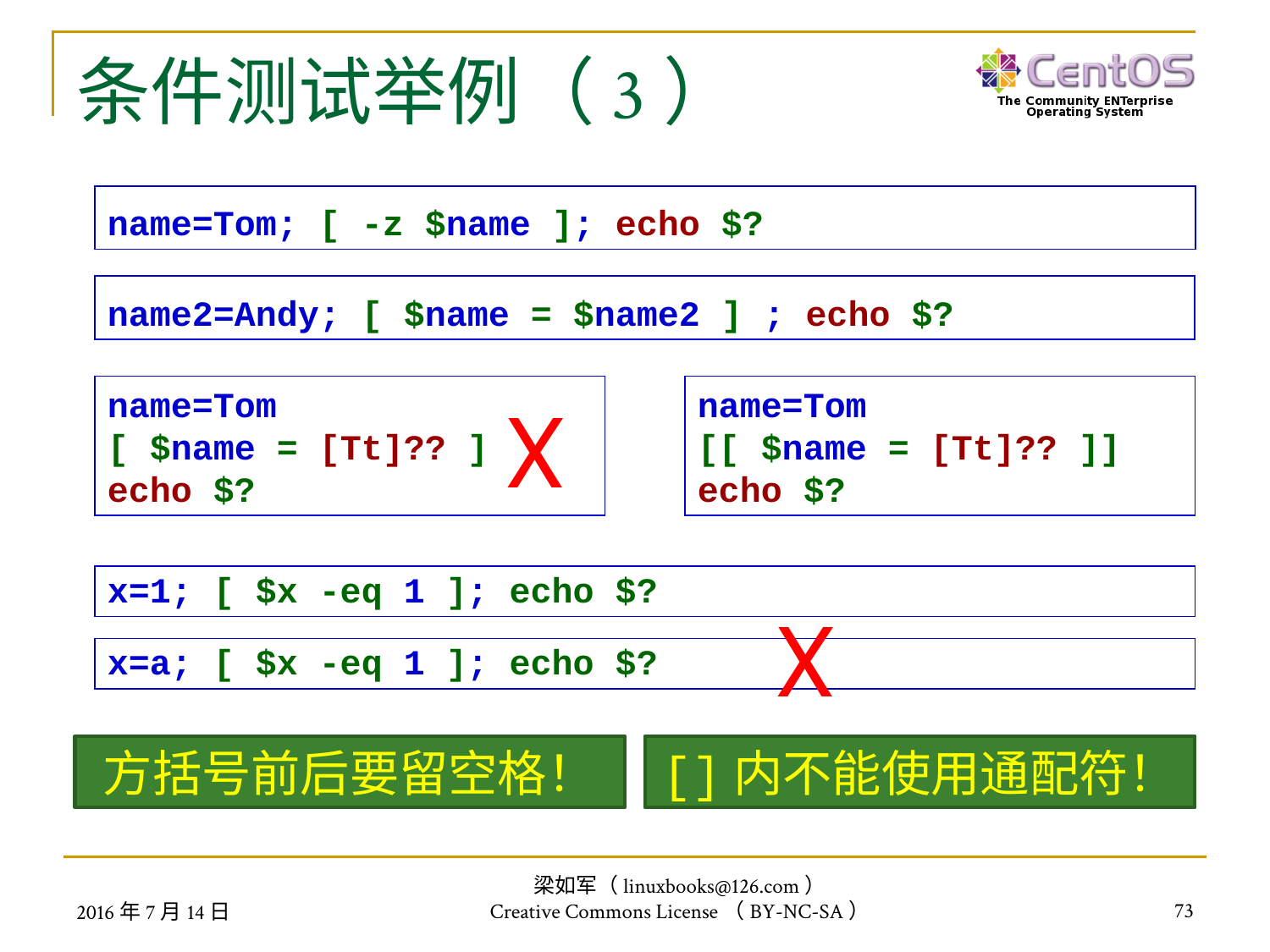

# 条件测试举例（3）
name=Tom; [ -z $name ]; echo $?
name2=Andy; [ $name = $name2 ] ; echo $?
name=Tom
[ $name = [Tt]?? ]
echo $?
name=Tom
[[ $name = [Tt]?? ]]
echo $?
X
x=1; [ $x -eq 1 ]; echo $?
X
x=a; [ $x -eq 1 ]; echo $?
方括号前后要留空格！
[]内不能使用通配符！
梁如军（linuxbooks@126.com）
Creative Commons License（BY-NC-SA）
2016年7月14日
73